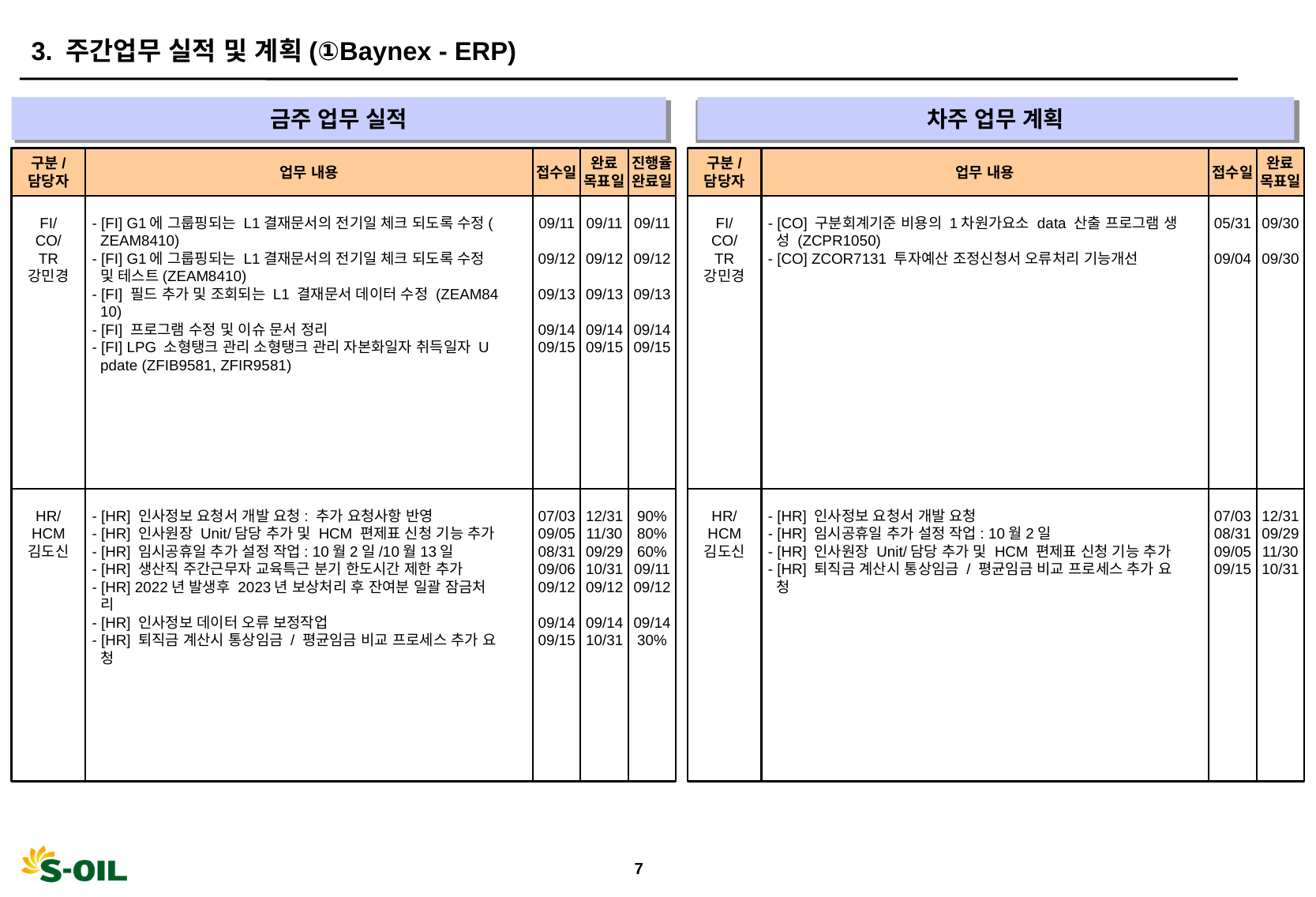

3. 주간업무 실적 및 계획(①Baynex - ERP)
금주 업무 실적
차주 업무 계획
" "
" "
구분/
담당자
업무 내용
접수일
완료
목표일
진행율
완료일
구분/
담당자
업무 내용
접수일
완료
목표일
FI/
CO/
TR
강민경

- [FI] G1에 그룹핑되는 L1결재문서의 전기일 체크 되도록 수정(
  ZEAM8410)
- [FI] G1에 그룹핑되는 L1결재문서의 전기일 체크 되도록 수정
  및 테스트(ZEAM8410)
- [FI] 필드 추가 및 조회되는 L1 결재문서 데이터 수정 (ZEAM84
  10)
- [FI] 프로그램 수정 및 이슈 문서 정리
- [FI] LPG 소형탱크 관리 소형탱크 관리 자본화일자 취득일자 U
  pdate (ZFIB9581, ZFIR9581)
09/11
09/12
09/13
09/14
09/15
09/11
09/12
09/13
09/14
09/15
09/11
09/12
09/13
09/14
09/15
FI/
CO/
TR
강민경

- [CO] 구분회계기준 비용의 1차원가요소 data 산출 프로그램 생
  성 (ZCPR1050)
- [CO] ZCOR7131 투자예산 조정신청서 오류처리 기능개선
05/31
09/04
09/30
09/30
HR/
HCM
김도신

- [HR] 인사정보 요청서 개발 요청: 추가 요청사항 반영
- [HR] 인사원장 Unit/담당 추가 및 HCM 편제표 신청 기능 추가
- [HR] 임시공휴일 추가 설정 작업: 10월2일/10월13일
- [HR] 생산직 주간근무자 교육특근 분기 한도시간 제한 추가
- [HR] 2022년 발생후 2023년 보상처리 후 잔여분 일괄 잠금처
  리
- [HR] 인사정보 데이터 오류 보정작업
- [HR] 퇴직금 계산시 통상임금 / 평균임금 비교 프로세스 추가 요
  청
07/03
09/05
08/31
09/06
09/12
09/14
09/15
12/31
11/30
09/29
10/31
09/12
09/14
10/31
90%
80%
60%
09/11
09/12
09/14
30%
HR/
HCM
김도신

- [HR] 인사정보 요청서 개발 요청
- [HR] 임시공휴일 추가 설정 작업: 10월2일
- [HR] 인사원장 Unit/담당 추가 및 HCM 편제표 신청 기능 추가
- [HR] 퇴직금 계산시 통상임금 / 평균임금 비교 프로세스 추가 요
  청
07/03
08/31
09/05
09/15
12/31
09/29
11/30
10/31